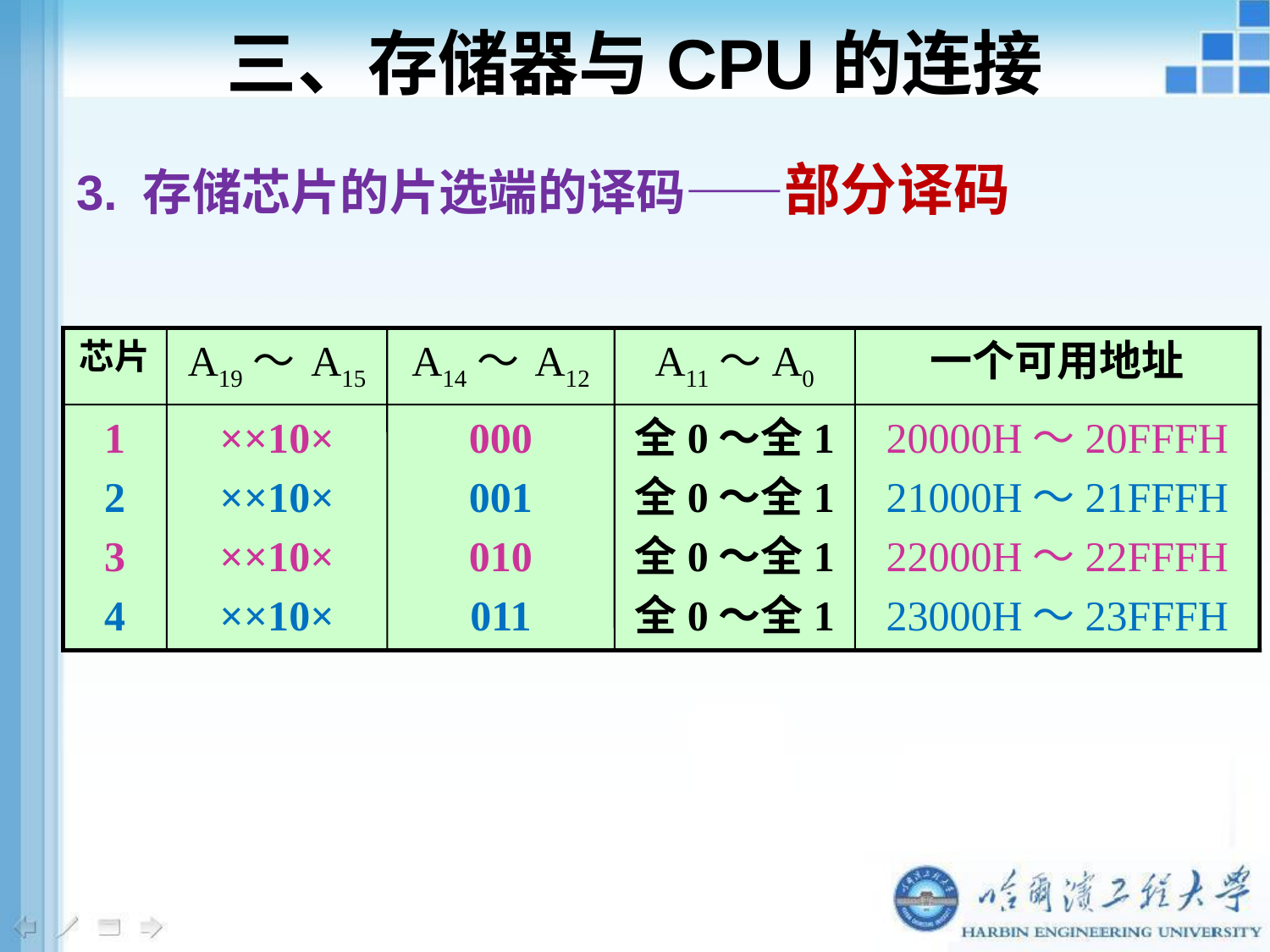

三、存储器与CPU的连接
3. 存储芯片的片选端的译码——部分译码
芯片

A19～ A15

A14～ A12

A11～A0

一个可用地址

1
2
3
4

××10×
××10×
××10×
××10×
000
001
010
011
全0～全1
全0～全1
全0～全1
全0～全1
20000H～20FFFH
21000H～21FFFH
22000H～22FFFH
23000H～23FFFH